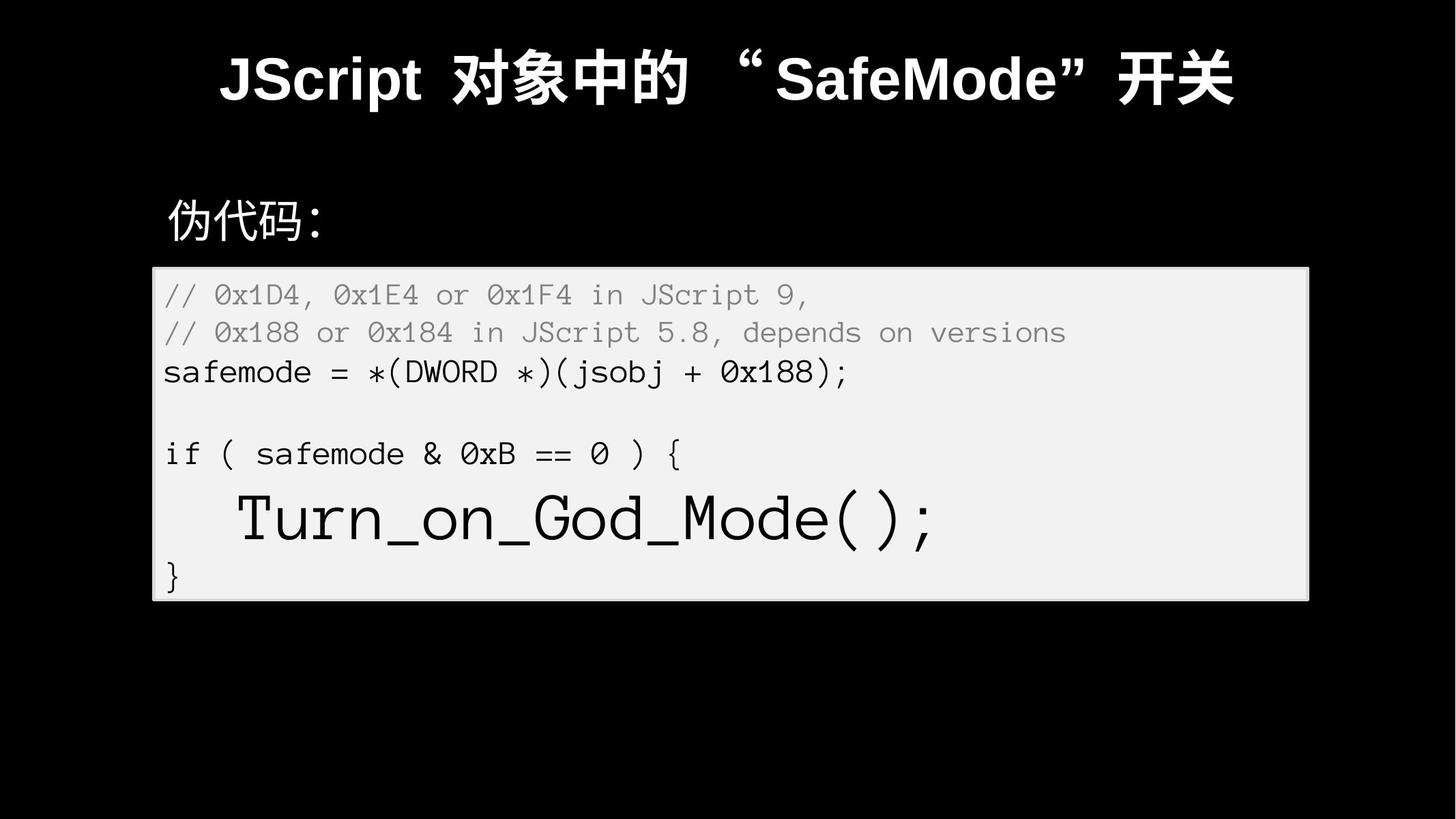

# JScript 对象中的 “SafeMode” 开关
伪代码：
// 0x1D4, 0x1E4 or 0x1F4 in JScript 9,
// 0x188 or 0x184 in JScript 5.8, depends on versions
safemode = *(DWORD *)(jsobj + 0x188);

if ( safemode & 0xB == 0 ) {
    Turn_on_God_Mode();
}